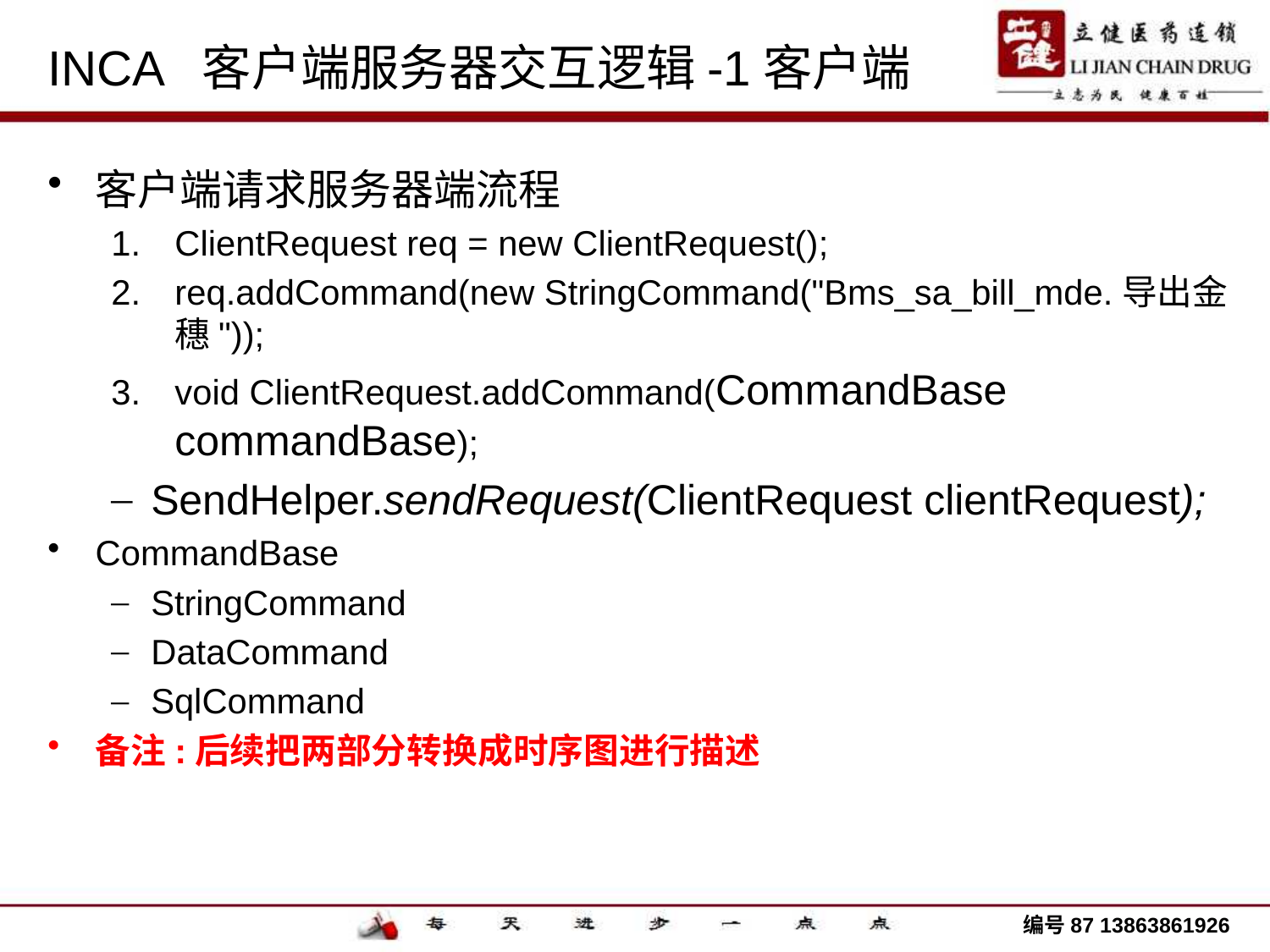

# INCA  客户端服务器交互逻辑-1客户端
客户端请求服务器端流程
ClientRequest req = new ClientRequest();
req.addCommand(new StringCommand("Bms_sa_bill_mde.导出金穗"));
void ClientRequest.addCommand(CommandBase commandBase);
SendHelper.sendRequest(ClientRequest clientRequest);
CommandBase
StringCommand
DataCommand
SqlCommand
备注:后续把两部分转换成时序图进行描述